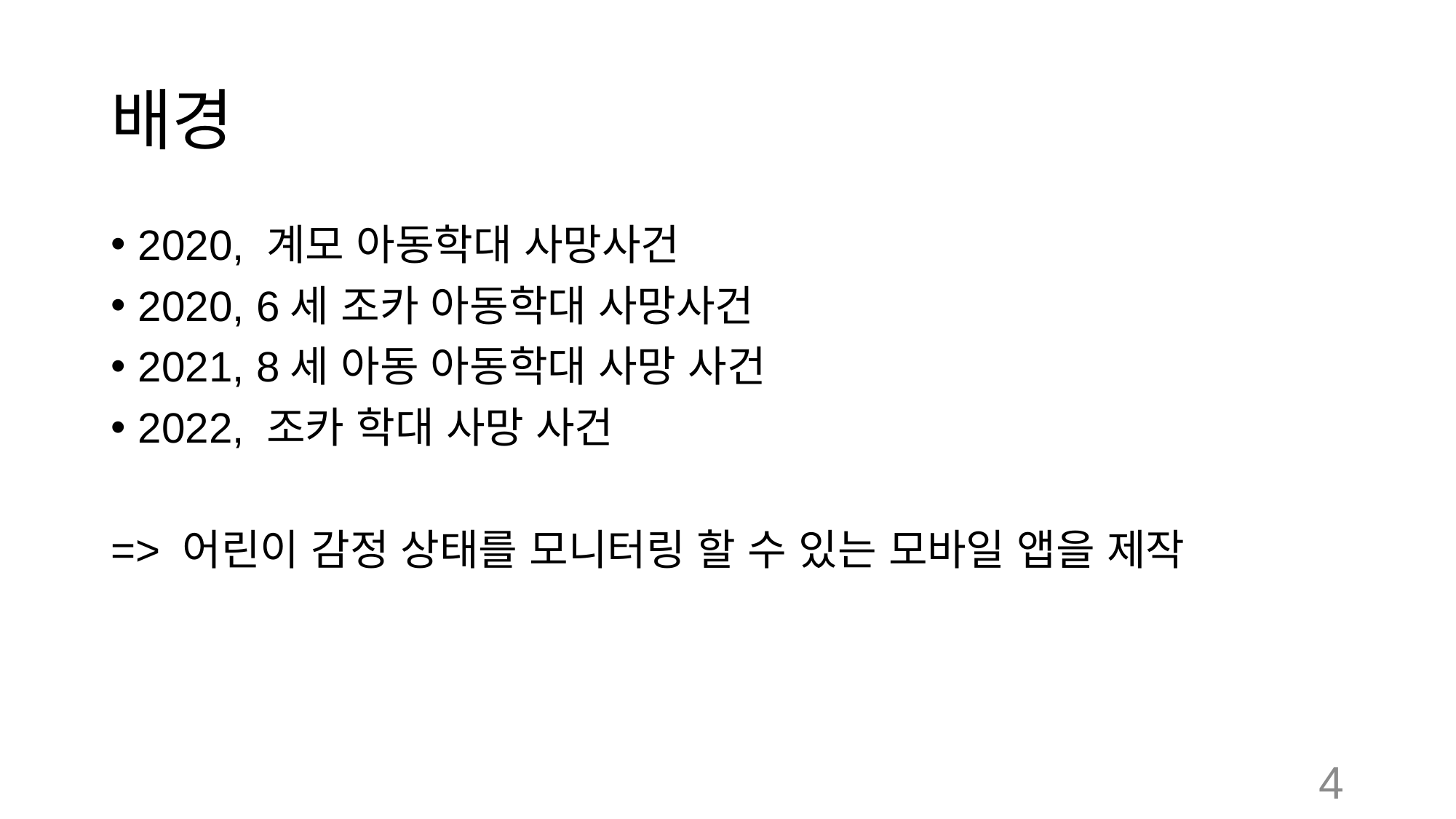

# 배경
2020, 계모 아동학대 사망사건
2020, 6세 조카 아동학대 사망사건
2021, 8세 아동 아동학대 사망 사건
2022, 조카 학대 사망 사건

=> 어린이 감정 상태를 모니터링 할 수 있는 모바일 앱을 제작
4